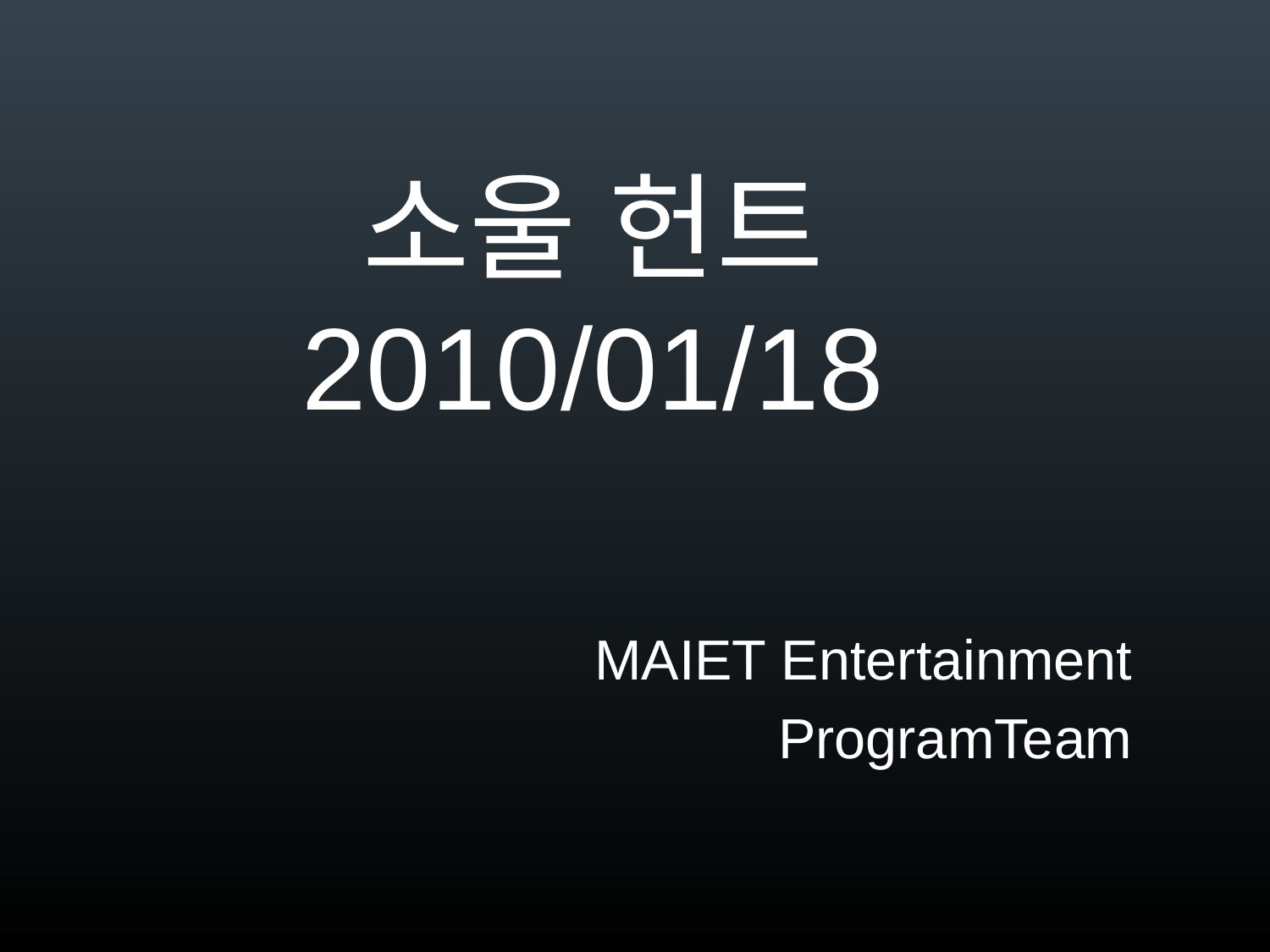

# 소울 헌트 2010/01/18
MAIET Entertainment
ProgramTeam